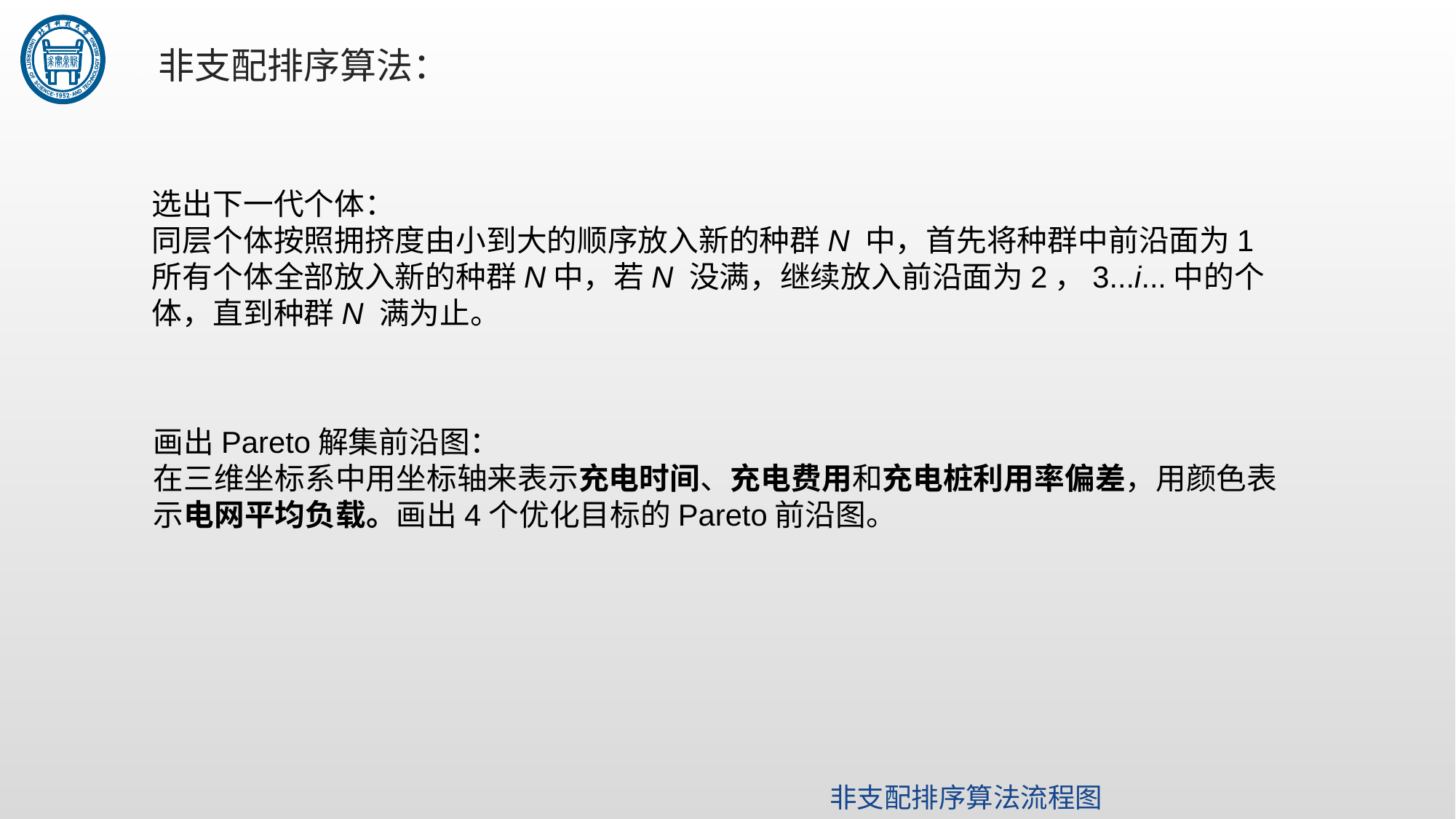

非支配排序算法：
选出下一代个体：
同层个体按照拥挤度由小到大的顺序放入新的种群N 中，首先将种群中前沿面为1所有个体全部放入新的种群N中，若N 没满，继续放入前沿面为2，3...i...中的个体，直到种群N 满为止。

画出Pareto解集前沿图：
在三维坐标系中用坐标轴来表示充电时间、充电费用和充电桩利用率偏差，用颜色表示电网平均负载。画出4个优化目标的Pareto前沿图。

非支配排序算法流程图
延迟符号